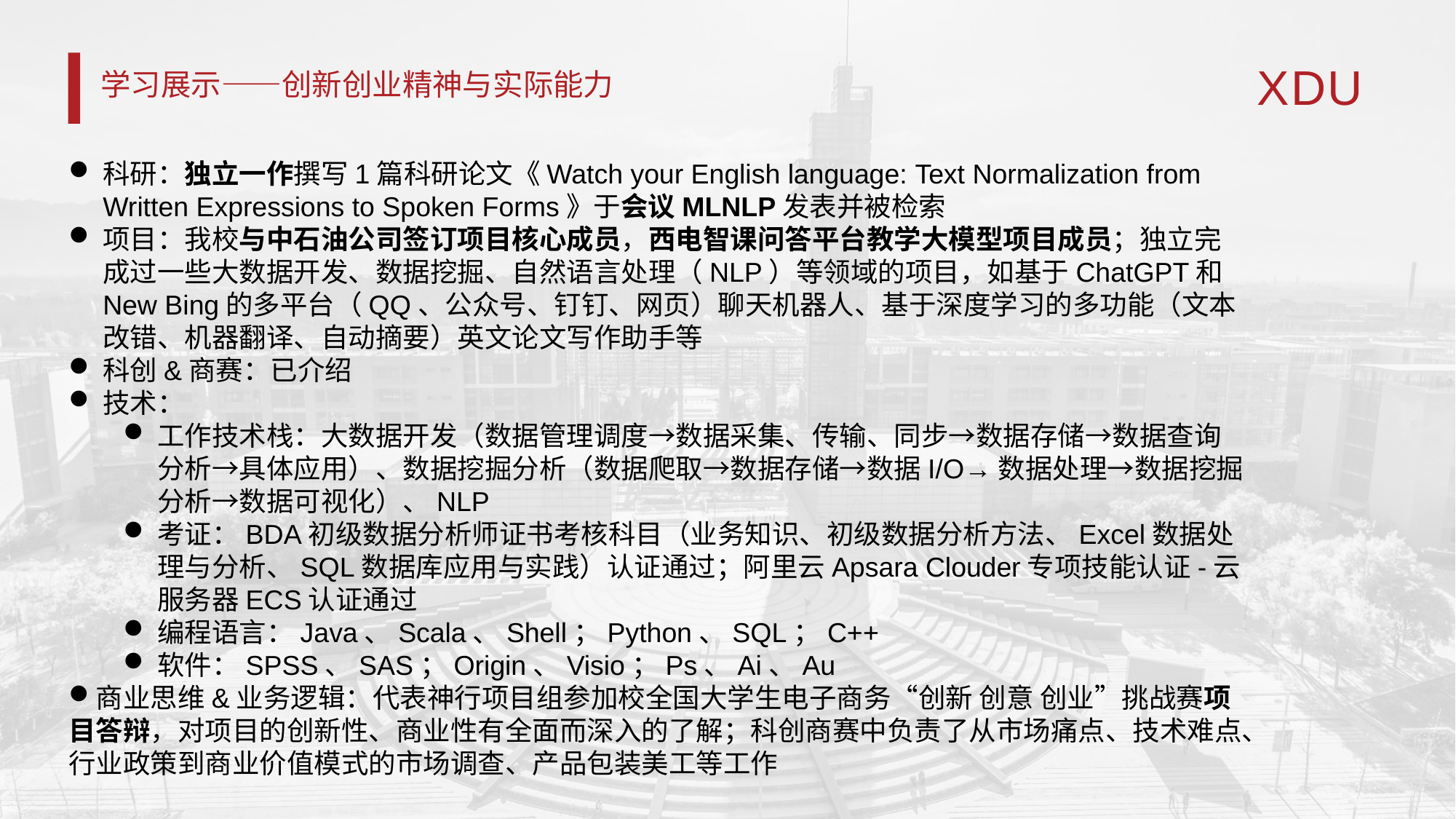

# 学习展示——创新创业精神与实际能力
科研：独立一作撰写1篇科研论文《Watch your English language: Text Normalization from Written Expressions to Spoken Forms》于会议MLNLP发表并被检索
项目：我校与中石油公司签订项目核心成员，西电智课问答平台教学大模型项目成员；独立完成过一些大数据开发、数据挖掘、自然语言处理（NLP）等领域的项目，如基于ChatGPT和New Bing的多平台（QQ、公众号、钉钉、网页）聊天机器人、基于深度学习的多功能（文本改错、机器翻译、自动摘要）英文论文写作助手等
科创&商赛：已介绍
技术：
工作技术栈：大数据开发（数据管理调度→数据采集、传输、同步→数据存储→数据查询分析→具体应用）、数据挖掘分析（数据爬取→数据存储→数据I/O→数据处理→数据挖掘分析→数据可视化）、NLP
考证：BDA初级数据分析师证书考核科目（业务知识、初级数据分析方法、Excel数据处理与分析、SQL数据库应用与实践）认证通过；阿里云Apsara Clouder专项技能认证-云服务器ECS认证通过
编程语言：Java、Scala、Shell；Python、SQL；C++
软件：SPSS、SAS；Origin、Visio；Ps、Ai、Au
商业思维&业务逻辑：代表神行项目组参加校全国大学生电子商务“创新 创意 创业”挑战赛项目答辩，对项目的创新性、商业性有全面而深入的了解；科创商赛中负责了从市场痛点、技术难点、行业政策到商业价值模式的市场调查、产品包装美工等工作